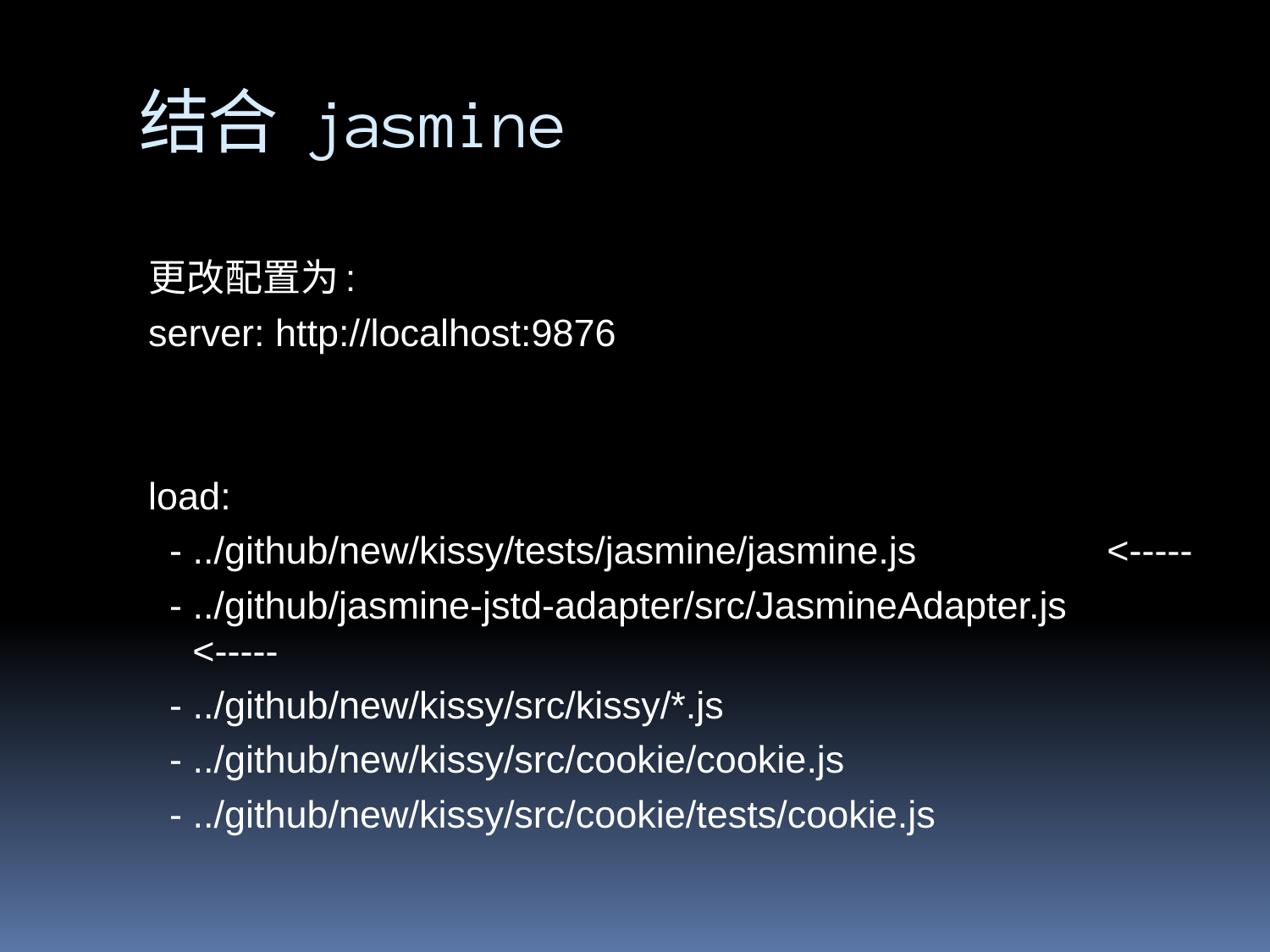

# 结合 jasmine
更改配置为:
server: http://localhost:9876

load:
  - ../github/new/kissy/tests/jasmine/jasmine.js           	<-----
  - ../github/jasmine-jstd-adapter/src/JasmineAdapter.js    <-----
  - ../github/new/kissy/src/kissy/*.js
  - ../github/new/kissy/src/cookie/cookie.js
  - ../github/new/kissy/src/cookie/tests/cookie.js